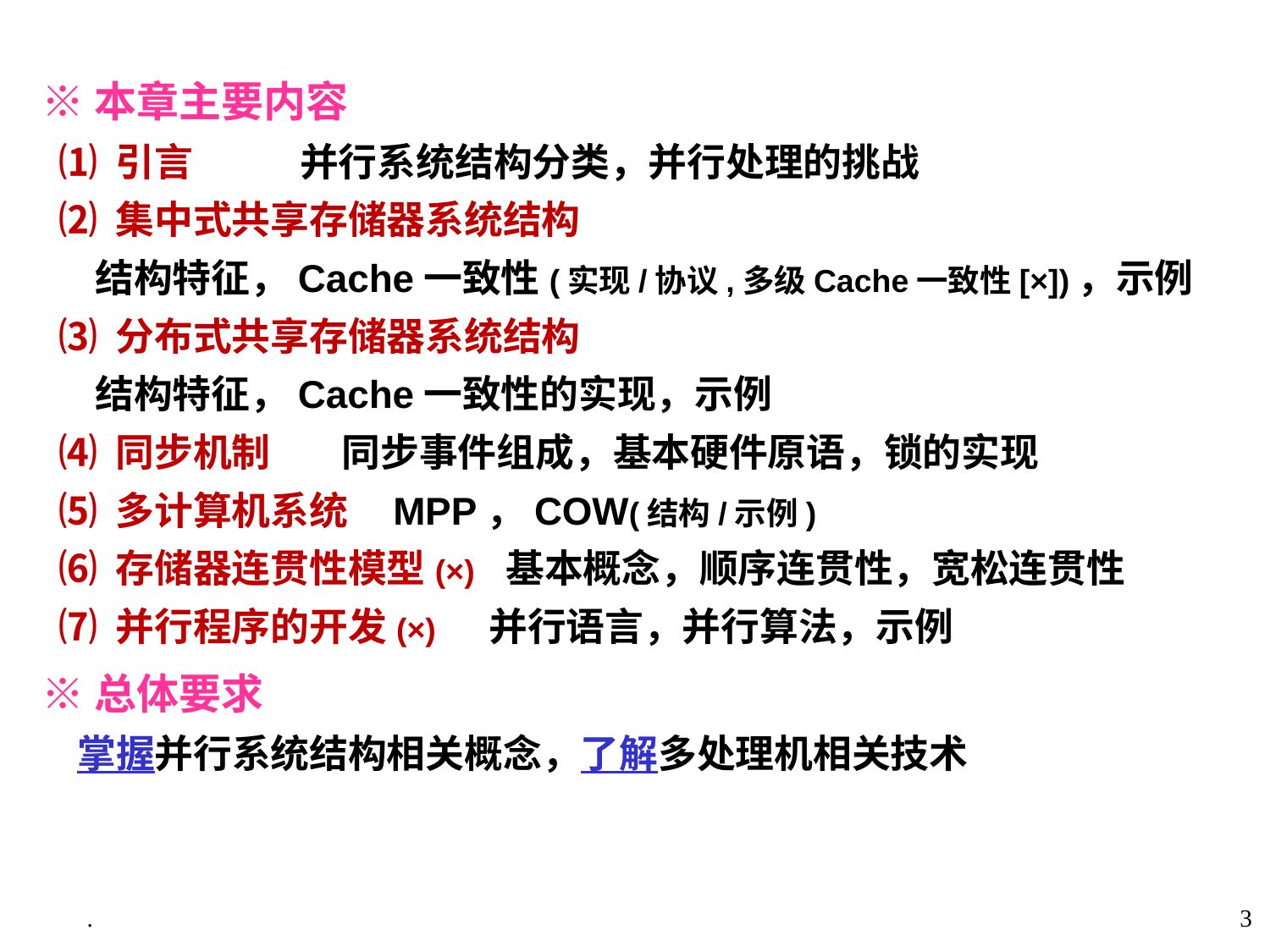

※本章主要内容
   ⑴ 引言            并行系统结构分类，并行处理的挑战
   ⑵ 集中式共享存储器系统结构
      结构特征，Cache一致性(实现/协议,多级Cache一致性[×])，示例
   ⑶ 分布式共享存储器系统结构
      结构特征，Cache一致性的实现，示例
   ⑷ 同步机制        同步事件组成，基本硬件原语，锁的实现
   ⑸ 多计算机系统    MPP，COW(结构/示例)
   ⑹ 存储器连贯性模型(×)  基本概念，顺序连贯性，宽松连贯性
   ⑺ 并行程序的开发(×)    并行语言，并行算法，示例
 ※总体要求
    掌握并行系统结构相关概念，了解多处理机相关技术
.
3